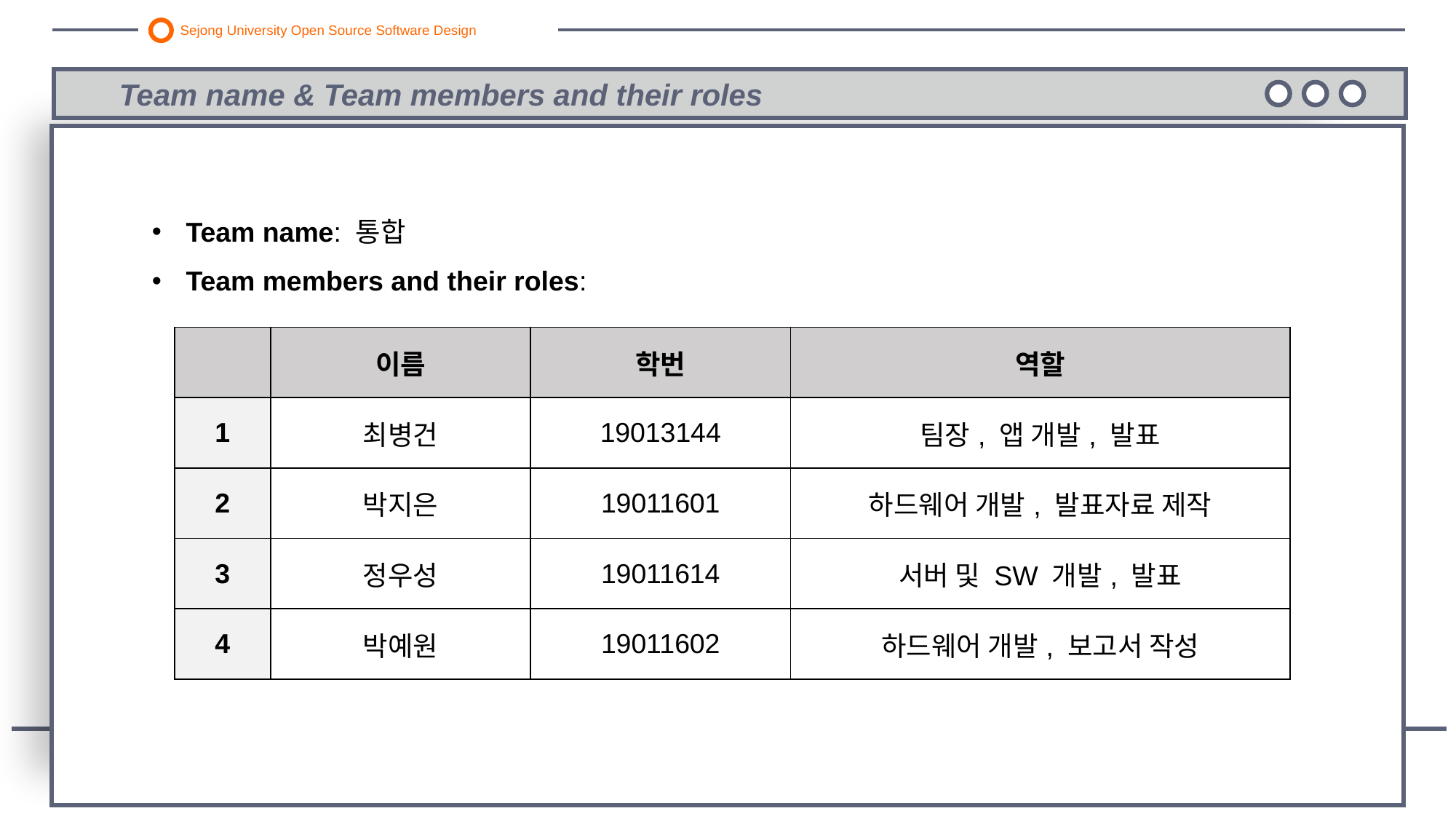

Sejong University Open Source Software Design

Team name & Team members and their roles

Team name: 통합
Team members and their roles:
|  | 이름 | 학번 | 역할 |
| --- | --- | --- | --- |
| 1 | 최병건 | 19013144 | 팀장, 앱 개발, 발표 |
| 2 | 박지은 | 19011601 | 하드웨어 개발, 발표자료 제작 |
| 3 | 정우성 | 19011614 | 서버 및 SW 개발, 발표 |
| 4 | 박예원 | 19011602 | 하드웨어 개발, 보고서 작성 |